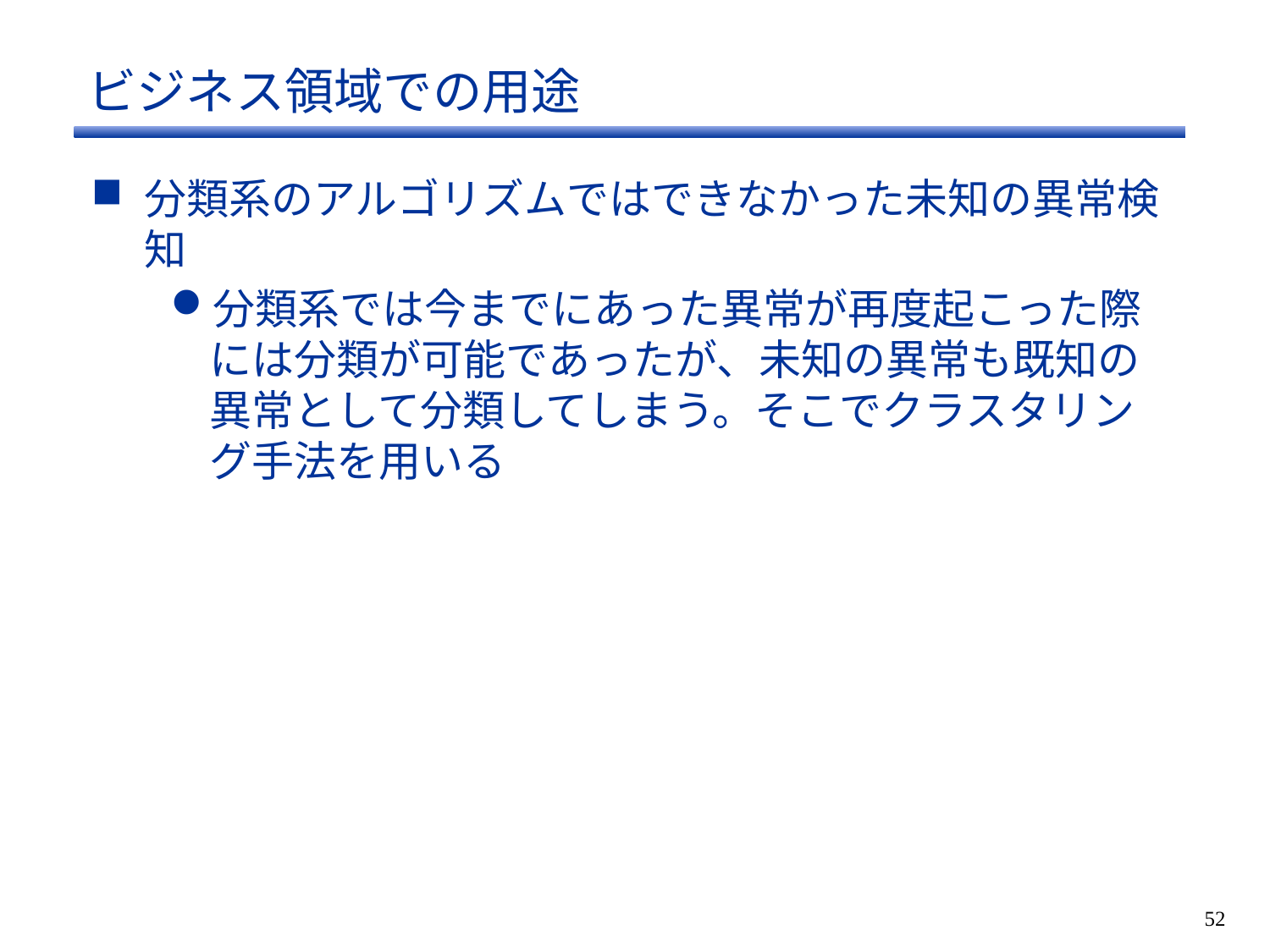

# ビジネス領域での用途
分類系のアルゴリズムではできなかった未知の異常検知
分類系では今までにあった異常が再度起こった際には分類が可能であったが、未知の異常も既知の異常として分類してしまう。そこでクラスタリング手法を用いる